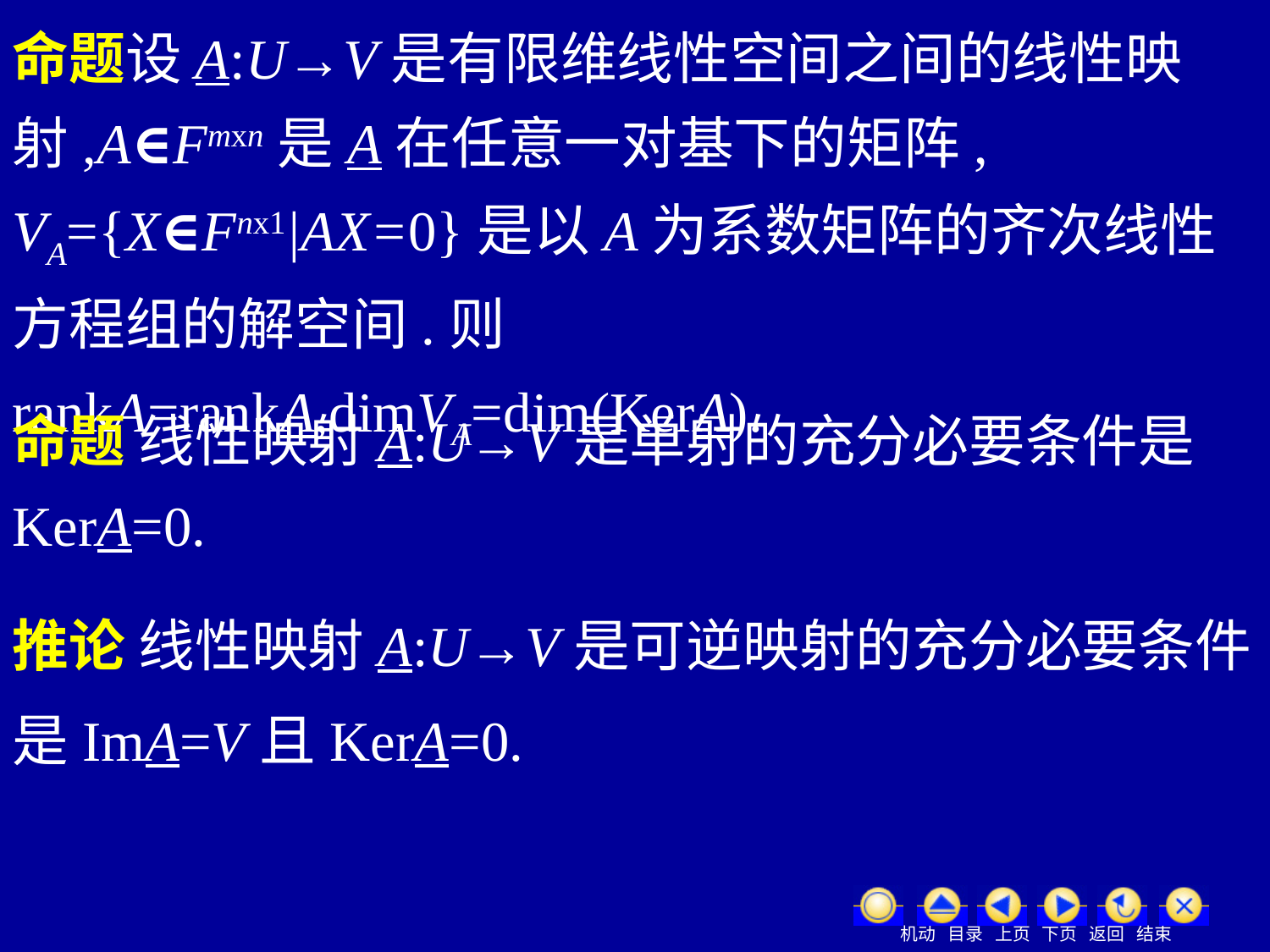

命题设A:U→V是有限维线性空间之间的线性映射,A∈Fmxn是A在任意一对基下的矩阵, VA={X∈Fnx1|AX=0}是以A为系数矩阵的齐次线性方程组的解空间.则rankA=rankA,dimVA=dim(KerA).
命题 线性映射A:U→V是单射的充分必要条件是KerA=0.
推论 线性映射A:U→V是可逆映射的充分必要条件是ImA=V且KerA=0.